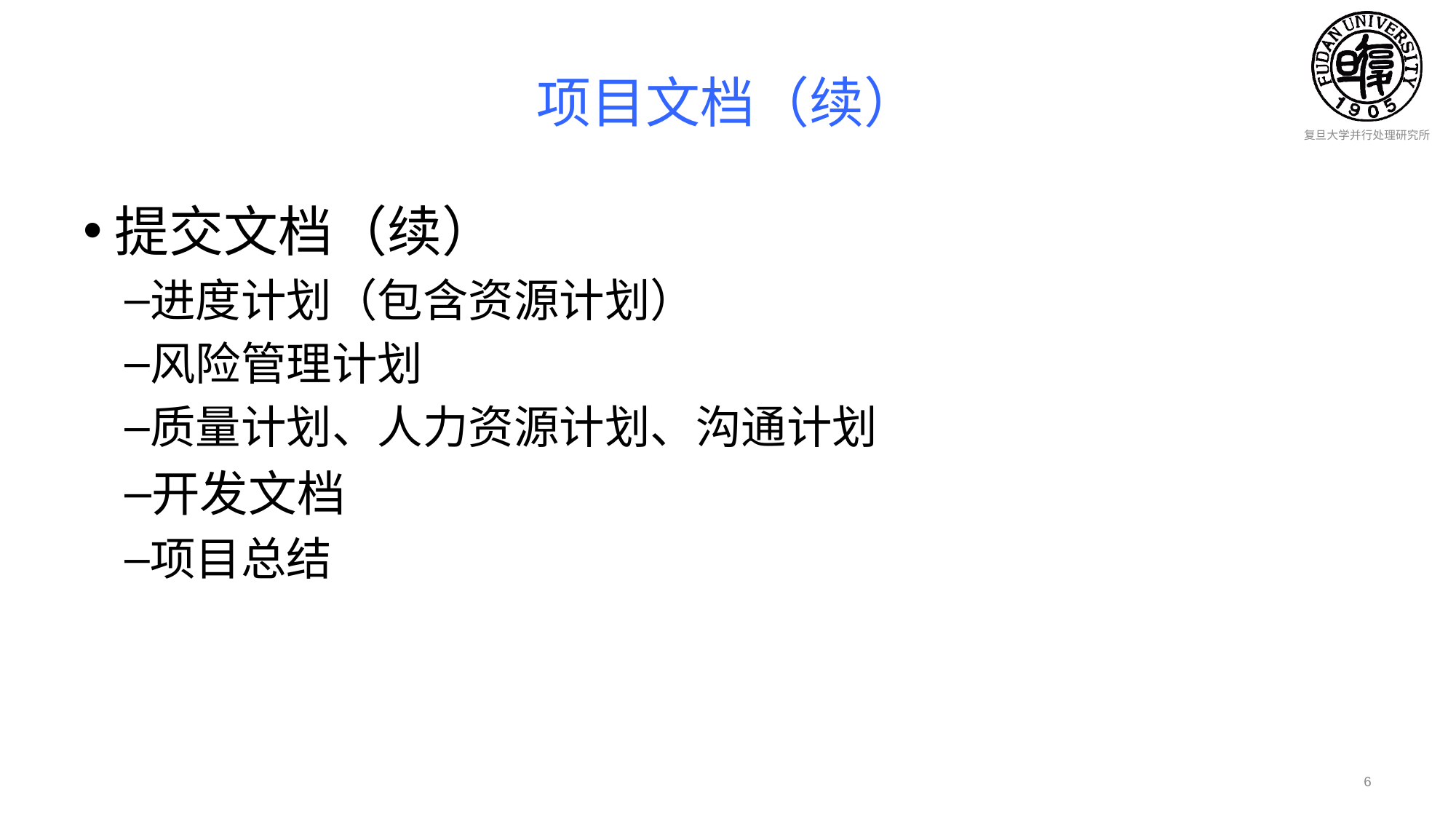

# 项目文档（续）
复旦大学并行处理研究所
提交文档（续）
进度计划（包含资源计划）
风险管理计划
质量计划、人力资源计划、沟通计划
开发文档
项目总结
6